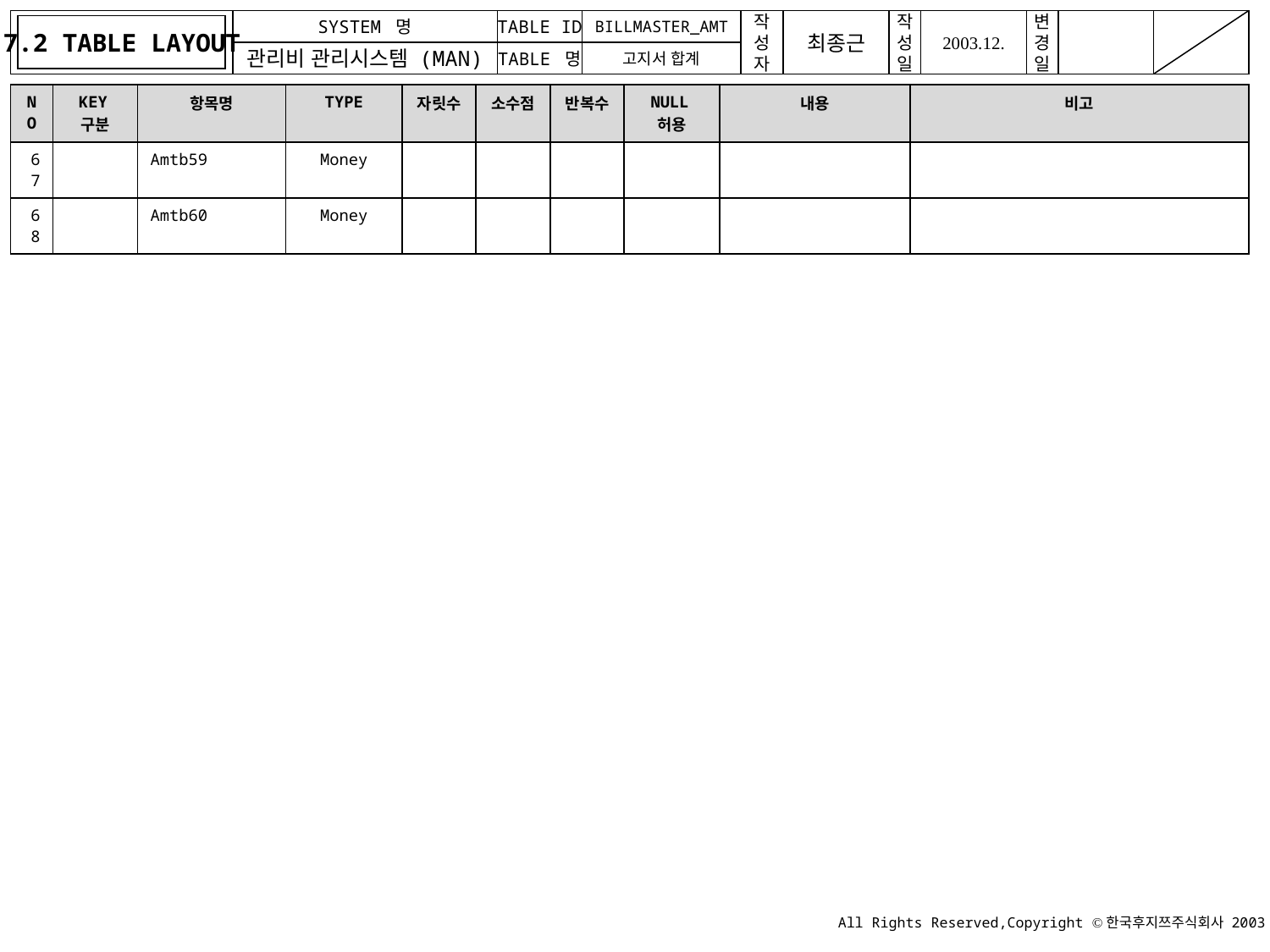

7.2 TABLE LAYOUT
BILLMASTER_AMT
고지서 합계
| NO | KEY구분 | 항목명 | TYPE | 자릿수 | 소수점 | 반복수 | NULL허용 | 내용 | 비고 |
| --- | --- | --- | --- | --- | --- | --- | --- | --- | --- |
| 67 |  | Amtb59 | Money |  |  |  |  |  |  |
| 68 |  | Amtb60 | Money |  |  |  |  |  |  |